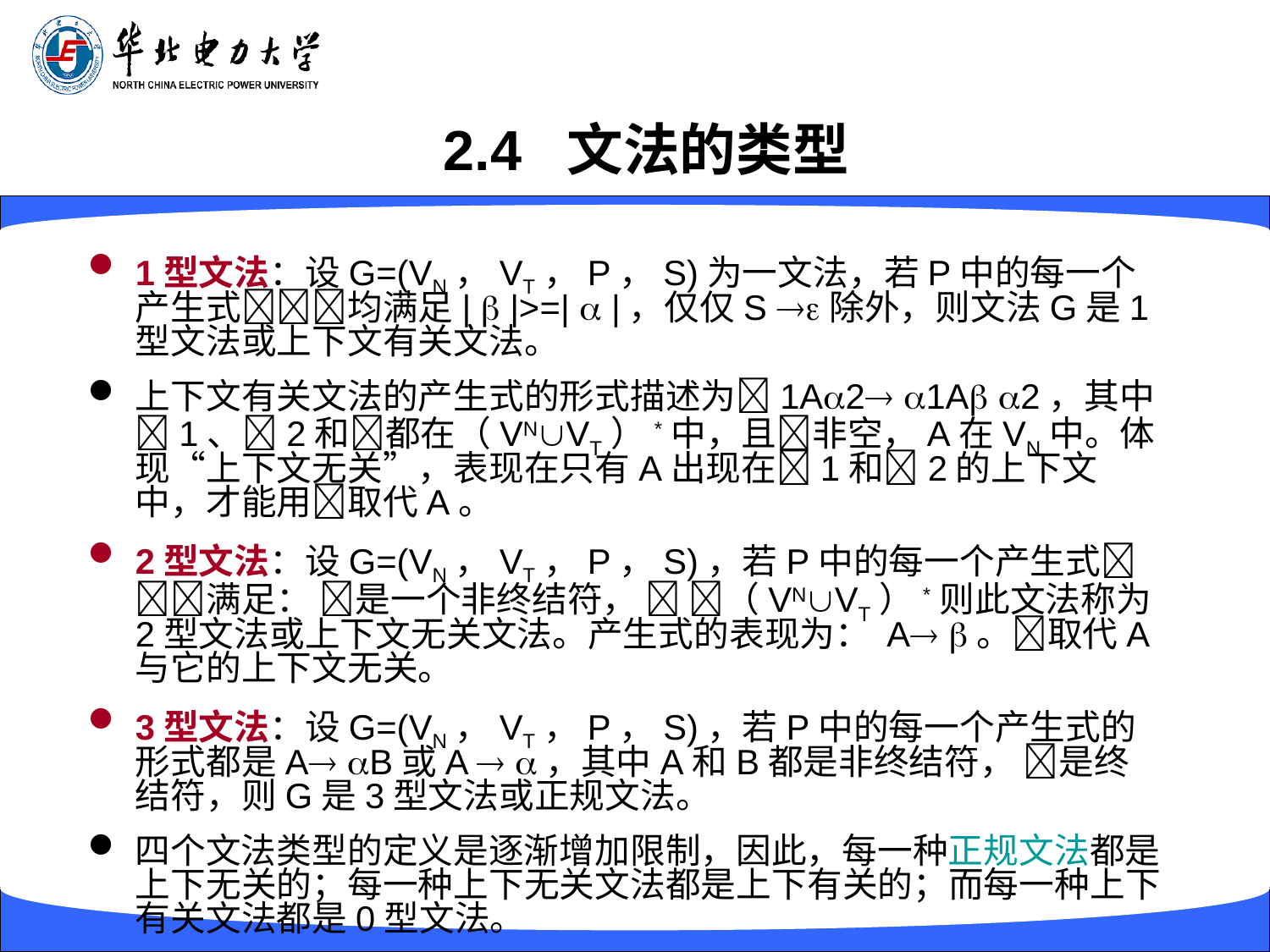

# 2.4  文法的类型
1型文法：设G=(VN，VT，P，S)为一文法，若P中的每一个产生式α→β均满足| β |>=| α |，仅仅S →ε除外，则文法G是1型文法或上下文有关文法。
上下文有关文法的产生式的形式描述为α1Aα2→ α1Aβ α2，其中α1、α2和β都在（VN∪VT）*中，且β非空，A在VN中。体现“上下文无关”，表现在只有A出现在α1和α2的上下文中，才能用β取代A。
2型文法：设G=(VN，VT，P，S)，若P中的每一个产生式α→β满足： α是一个非终结符， β ∈（VN∪VT）*则此文法称为2型文法或上下文无关文法。产生式的表现为： A→ β。β取代A与它的上下文无关。
3型文法：设G=(VN，VT，P，S)，若P中的每一个产生式的形式都是A→ αB或A → α，其中A和B都是非终结符， α是终结符，则G是3型文法或正规文法。
四个文法类型的定义是逐渐增加限制，因此，每一种正规文法都是上下无关的；每一种上下无关文法都是上下有关的；而每一种上下有关文法都是0型文法。